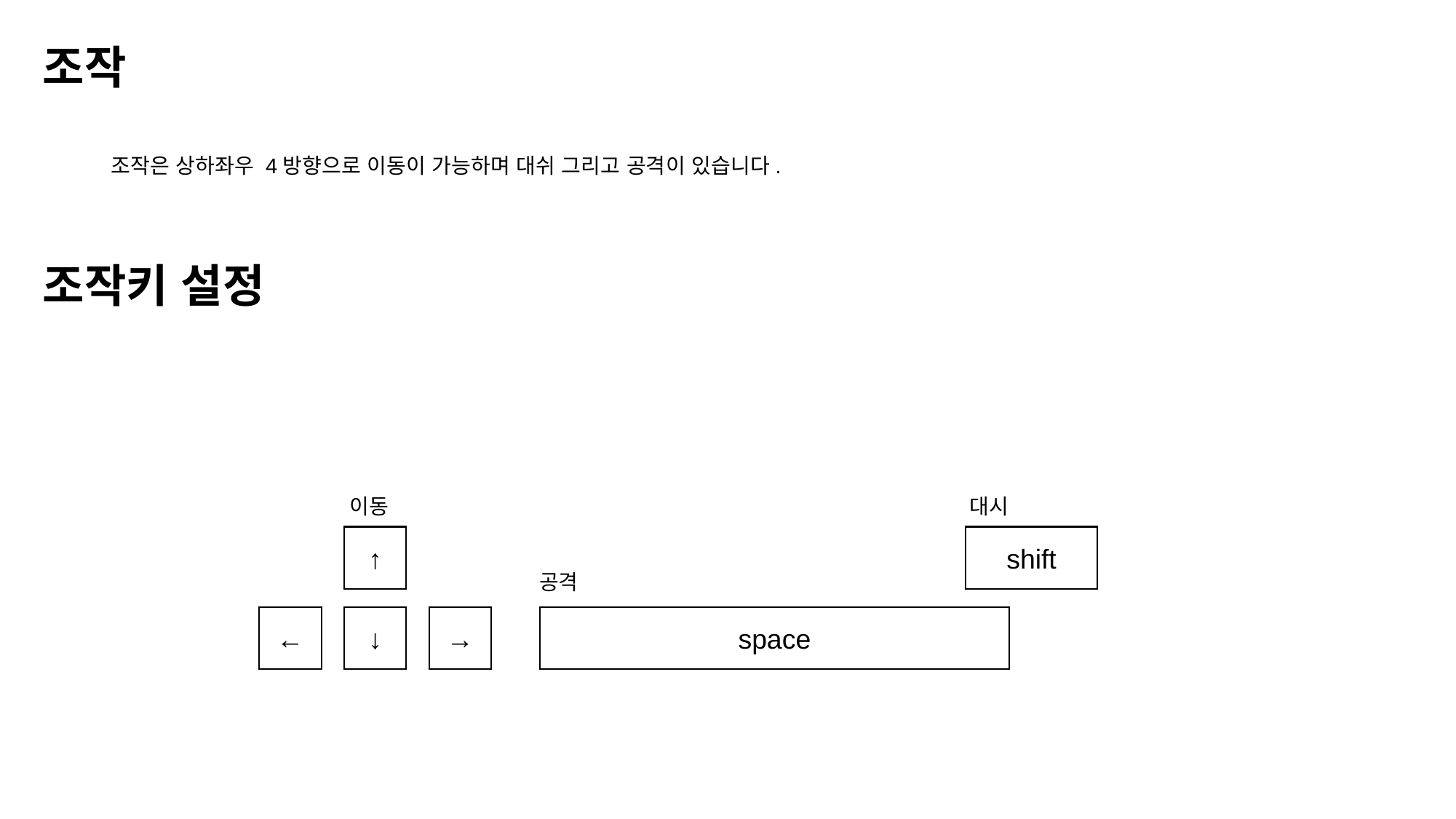

# 조작
조작은 상하좌우 4방향으로 이동이 가능하며 대쉬 그리고 공격이 있습니다.
조작키 설정
이동
대시
↑
shift
공격
space
←
↓
→